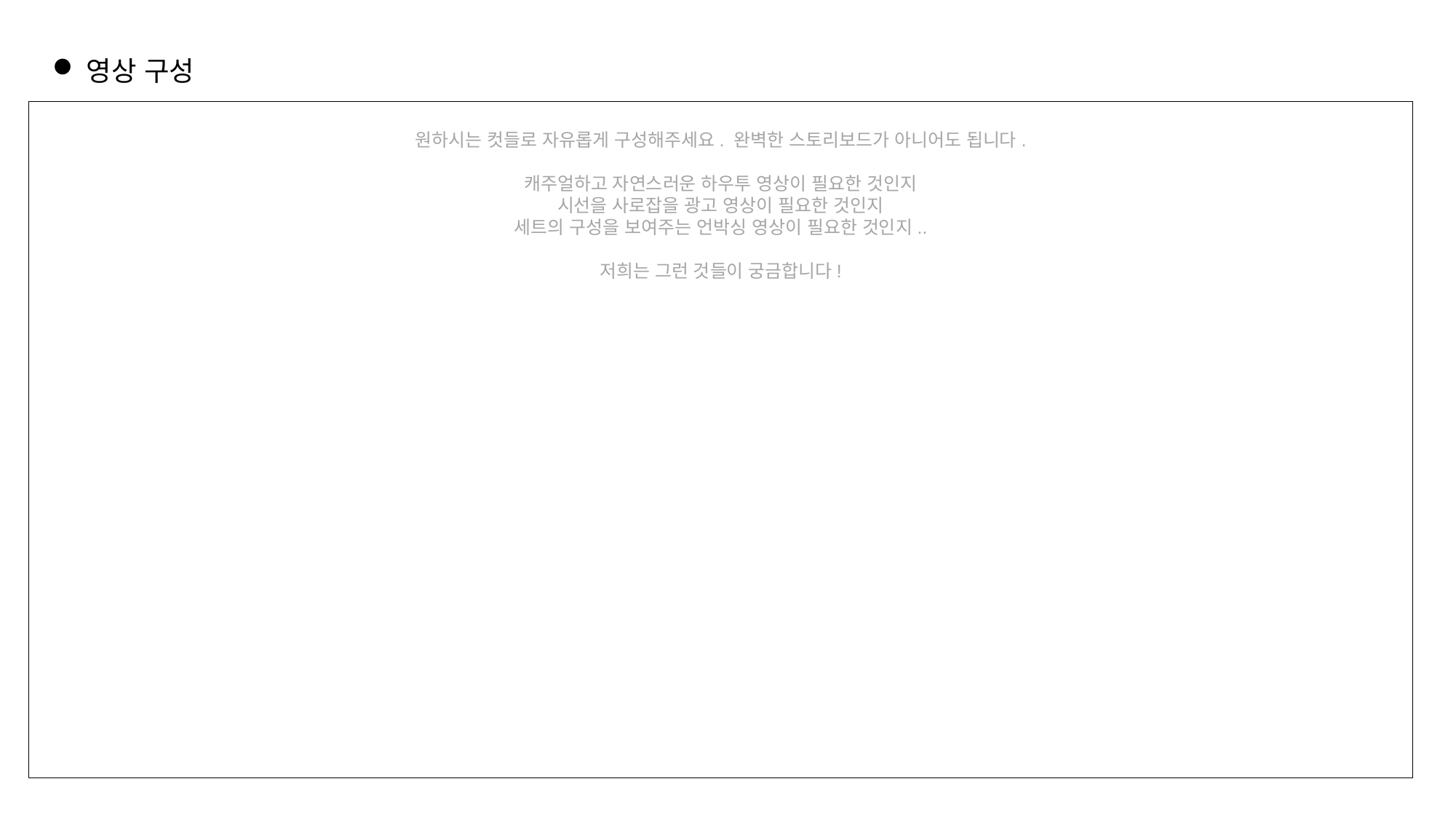

영상 구성

원하시는 컷들로 자유롭게 구성해주세요. 완벽한 스토리보드가 아니어도 됩니다.

캐주얼하고 자연스러운 하우투 영상이 필요한 것인지
시선을 사로잡을 광고 영상이 필요한 것인지
세트의 구성을 보여주는 언박싱 영상이 필요한 것인지..

저희는 그런 것들이 궁금합니다!